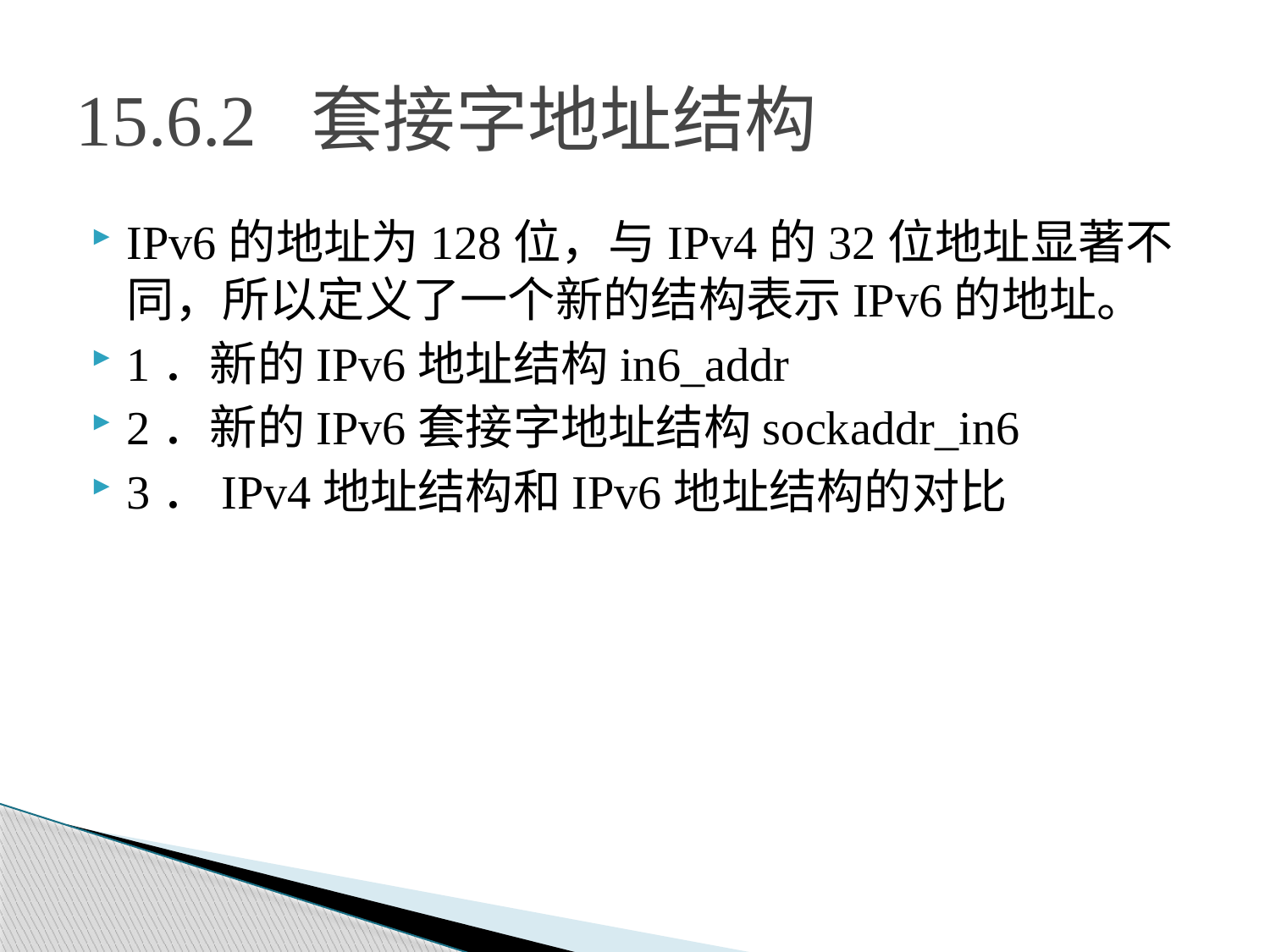

# 15.6.2  套接字地址结构
IPv6的地址为128位，与IPv4的32位地址显著不同，所以定义了一个新的结构表示IPv6的地址。
1．新的IPv6地址结构in6_addr
2．新的IPv6套接字地址结构sockaddr_in6
3．IPv4地址结构和IPv6地址结构的对比